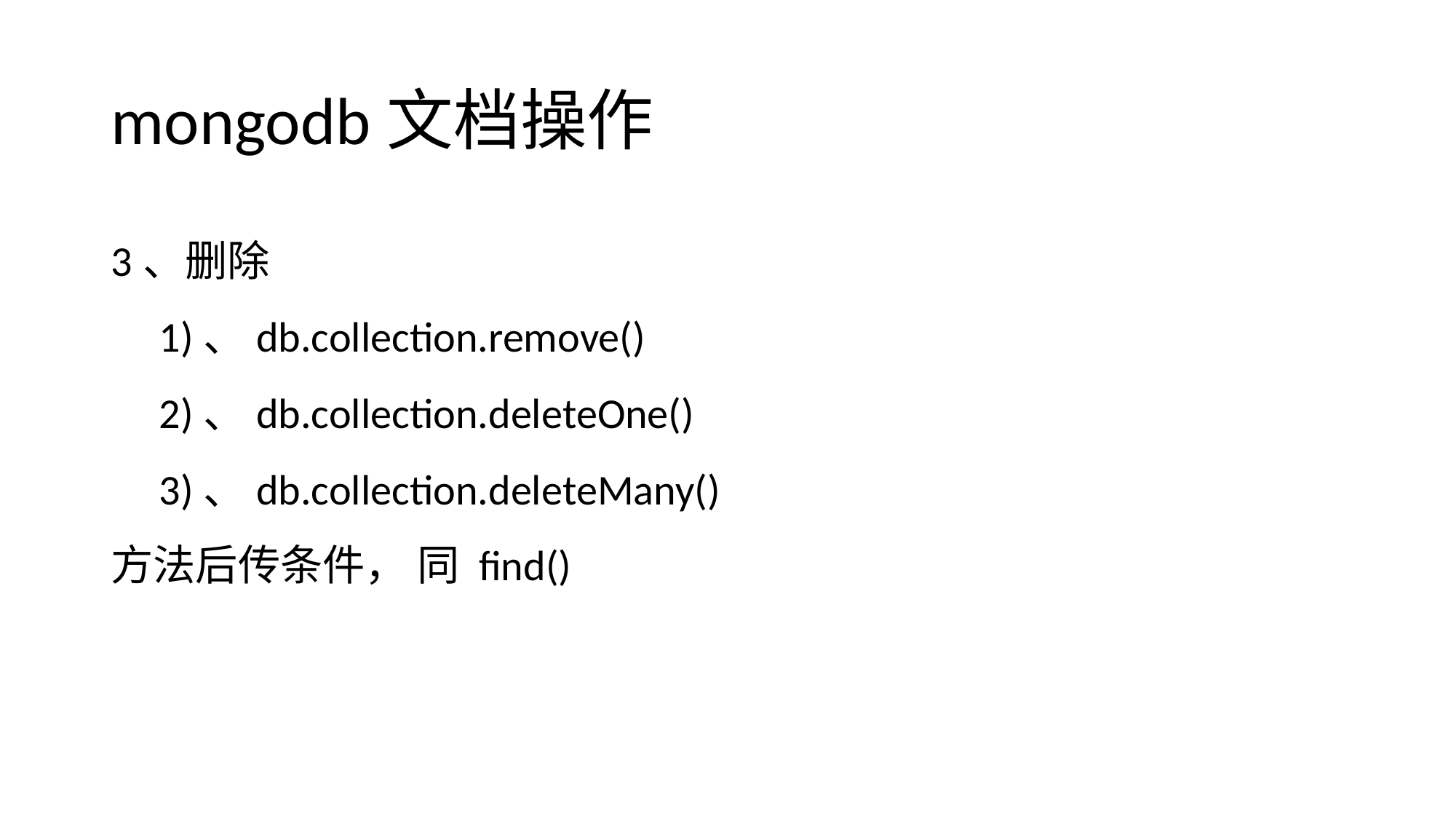

# mongodb文档操作
3、删除
     1)、db.collection.remove()
     2)、db.collection.deleteOne()
     3)、db.collection.deleteMany()
方法后传条件， 同 find()